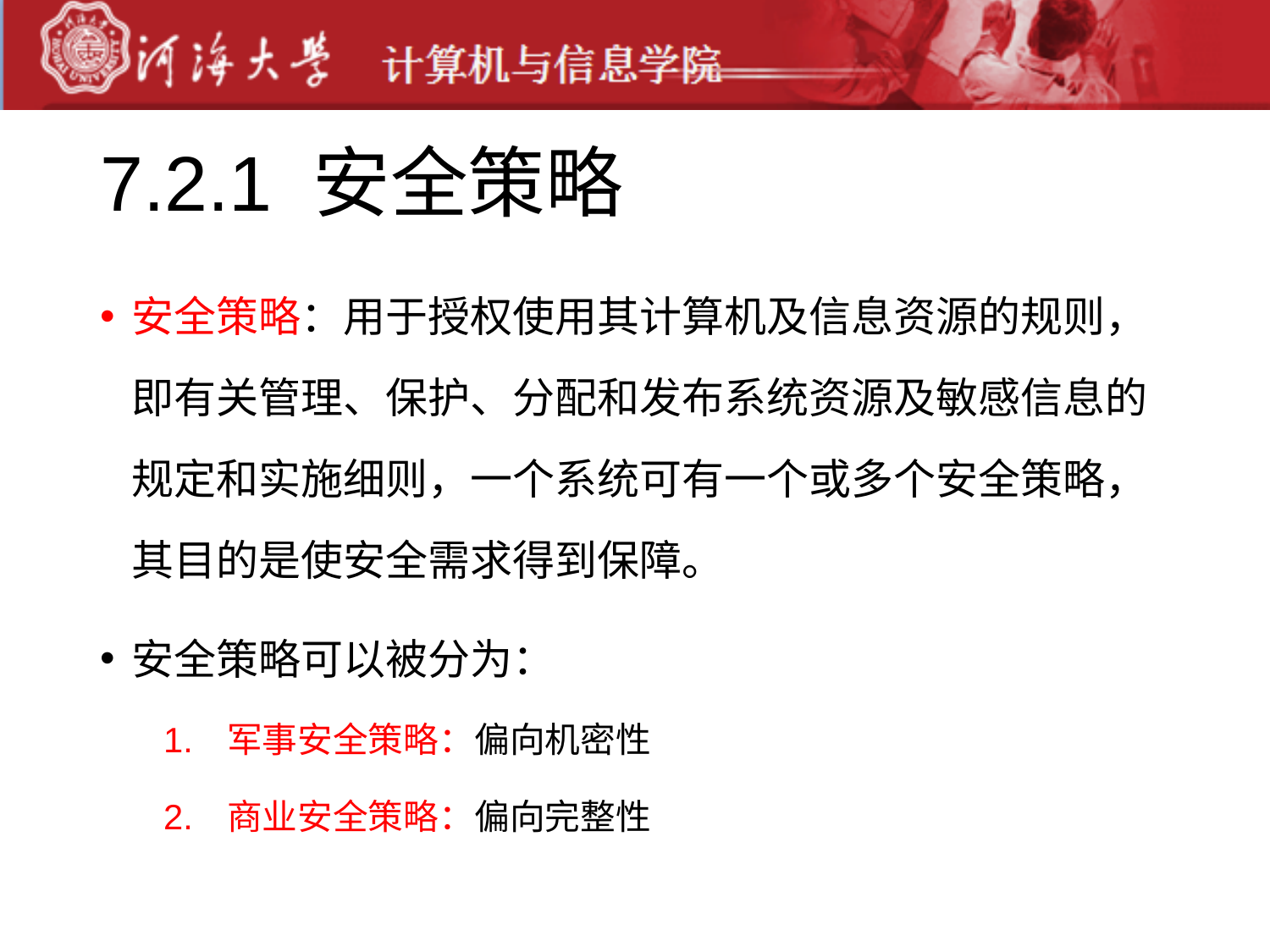

# 7.2.1 安全策略
安全策略：用于授权使用其计算机及信息资源的规则，即有关管理、保护、分配和发布系统资源及敏感信息的规定和实施细则，一个系统可有一个或多个安全策略，其目的是使安全需求得到保障。
安全策略可以被分为：
军事安全策略：偏向机密性
商业安全策略：偏向完整性